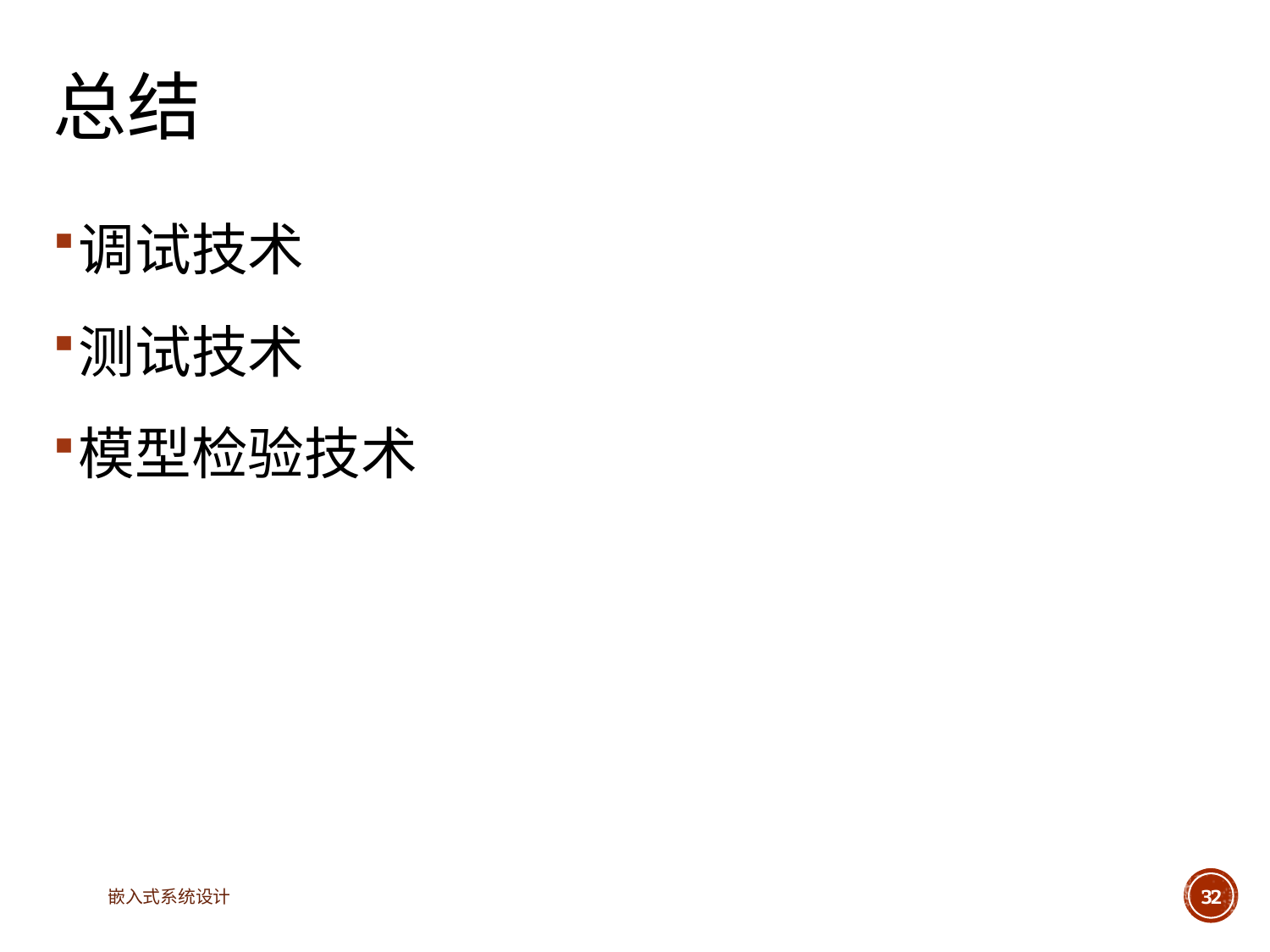

# 总结
调试技术
测试技术
模型检验技术

嵌入式系统设计
32